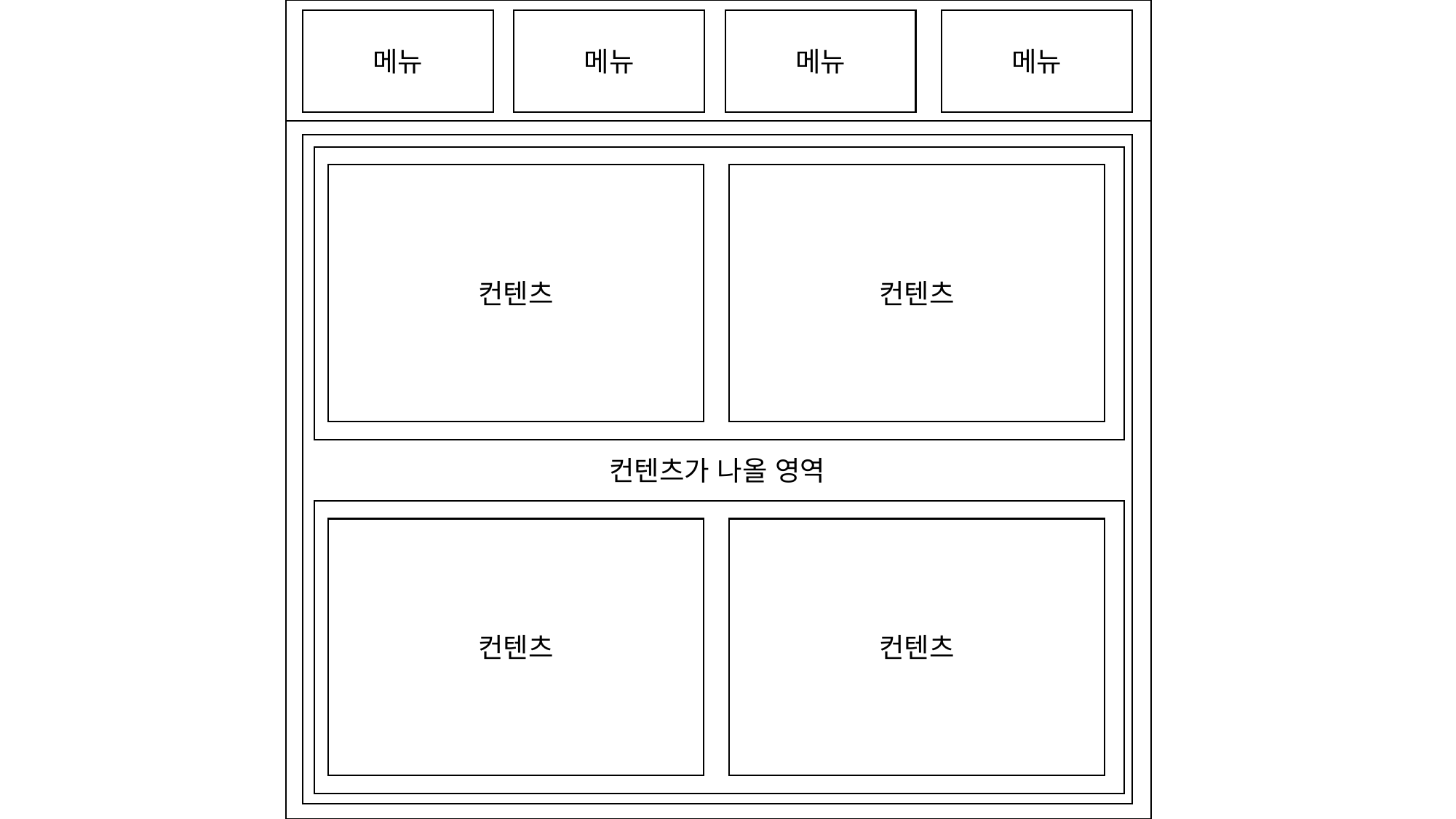

메뉴
메뉴
메뉴
메뉴

컨텐츠가 나올 영역

컨텐츠
컨텐츠

컨텐츠
컨텐츠